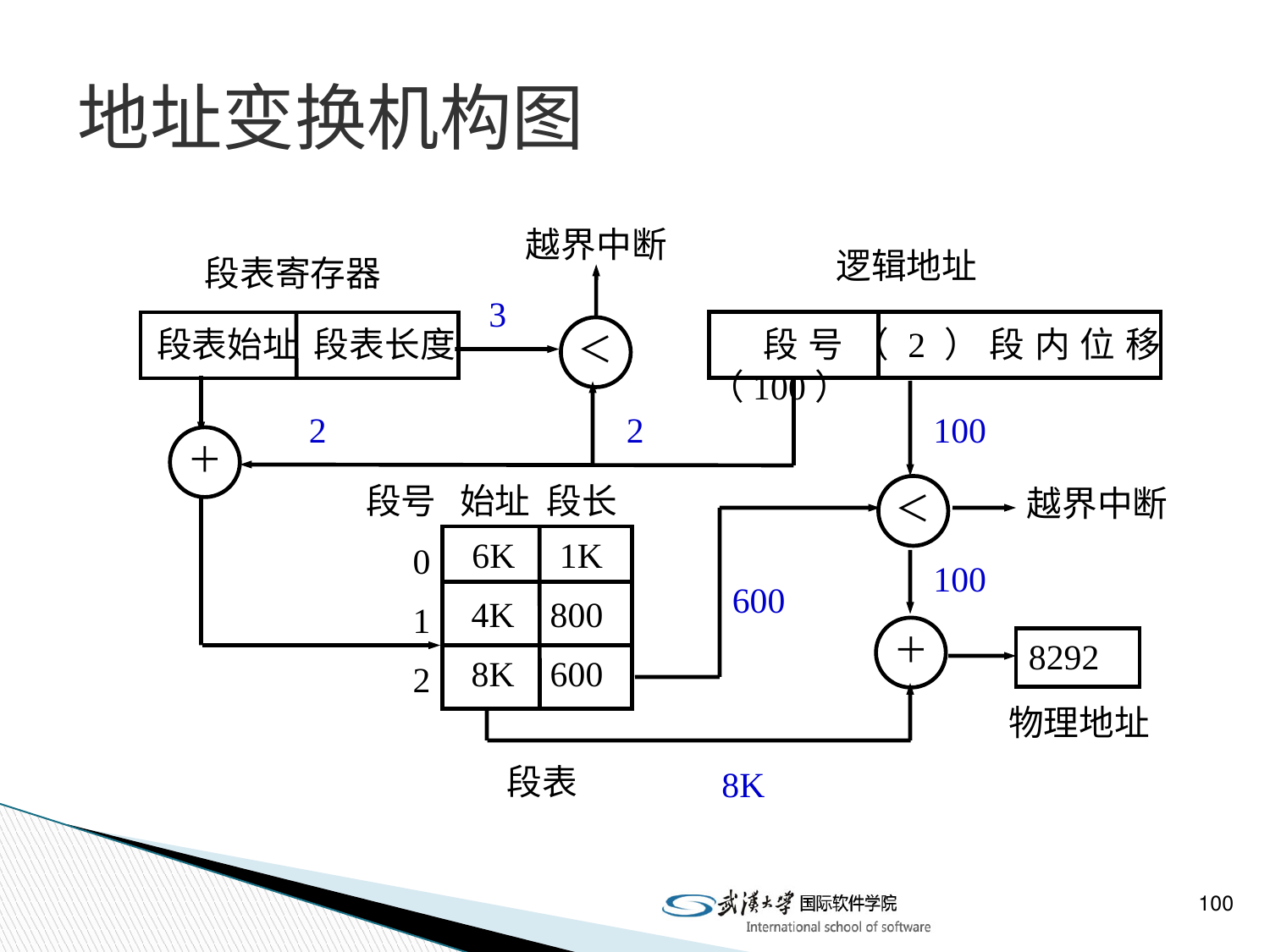

# 地址变换机构图

越界中断
逻辑地址
段表寄存器

3
  段号（2）段内位移（100）

 段表始址  段表长度

＜

2
2
100
＋

＜
段号   始址  段长
越界中断

6K     1K

4K    800

8K    600

0

1

2

100
600

＋
8292

物理地址

8K
段表